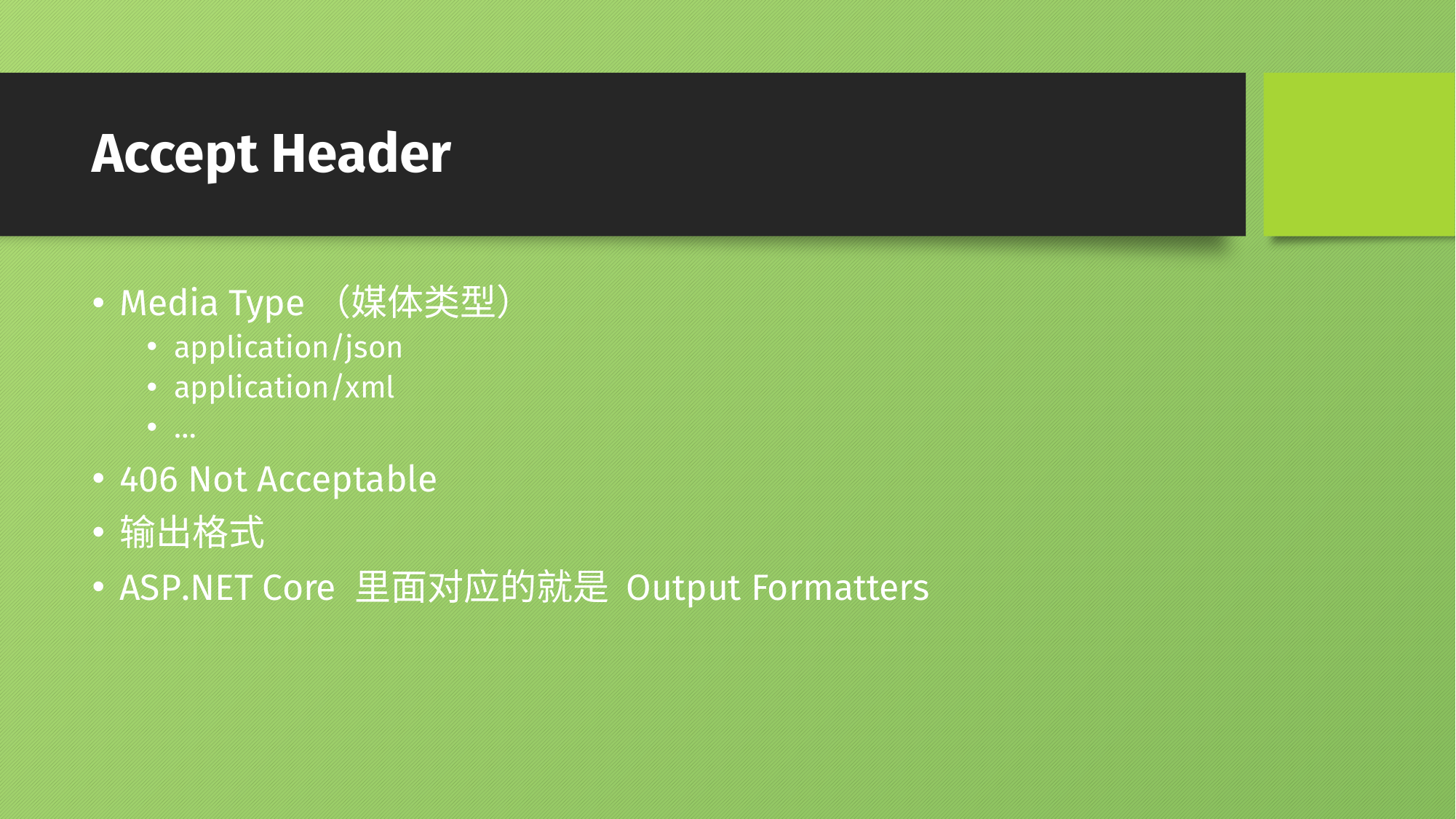

# Accept Header
Media Type（媒体类型）
application/json
application/xml
…
406 Not Acceptable
输出格式
ASP.NET Core 里面对应的就是 Output Formatters